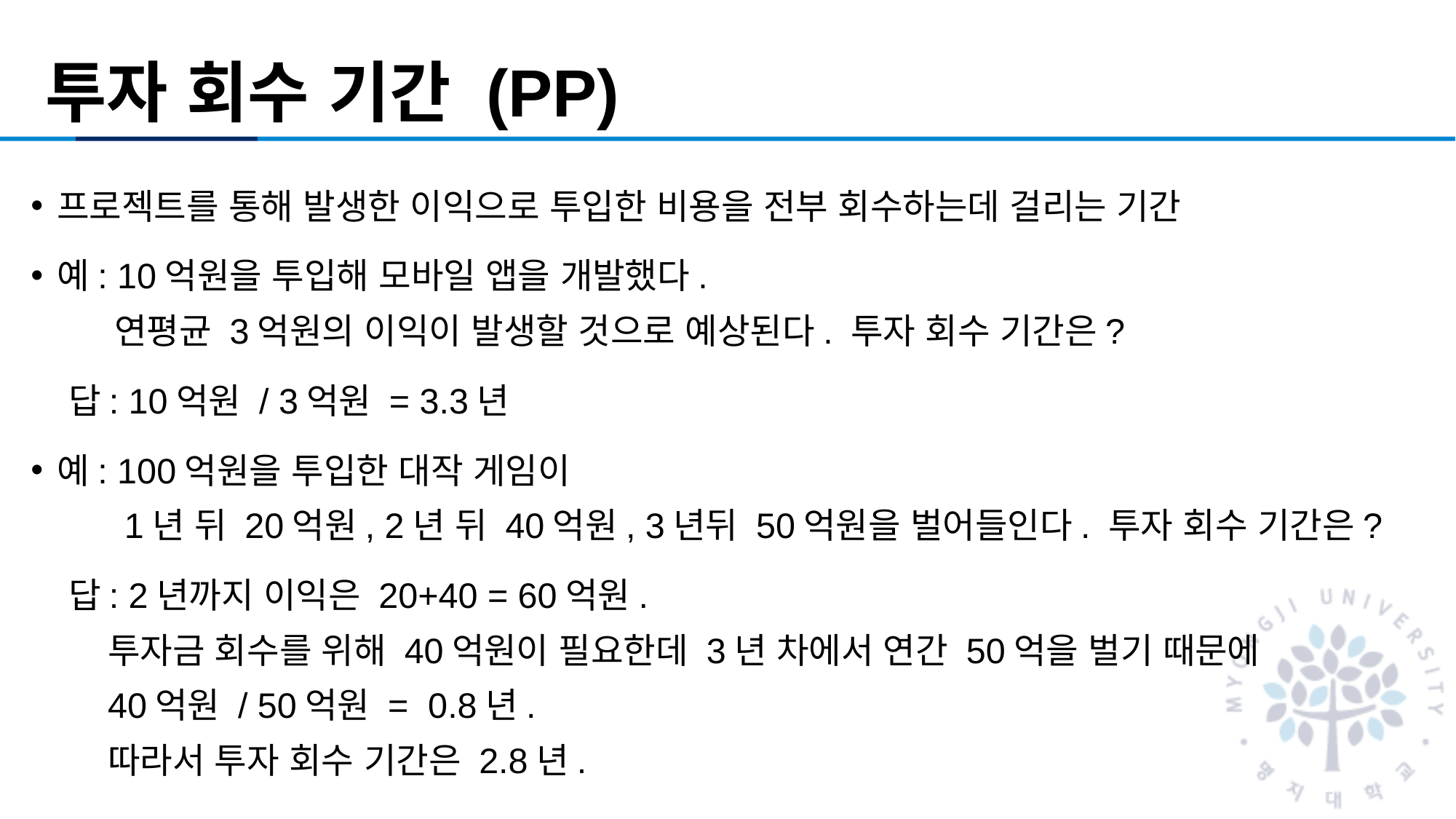

# 투자 회수 기간 (PP)
프로젝트를 통해 발생한 이익으로 투입한 비용을 전부 회수하는데 걸리는 기간
예: 10억원을 투입해 모바일 앱을 개발했다.
     연평균 3억원의 이익이 발생할 것으로 예상된다. 투자 회수 기간은?
   답: 10억원 / 3억원 = 3.3년
예: 100억원을 투입한 대작 게임이
      1년 뒤 20억원, 2년 뒤 40억원, 3년뒤 50억원을 벌어들인다. 투자 회수 기간은?
   답: 2년까지 이익은 20+40 = 60억원.
       투자금 회수를 위해 40억원이 필요한데 3년 차에서 연간 50억을 벌기 때문에
       40억원 / 50억원 =  0.8년.
       따라서 투자 회수 기간은 2.8년.